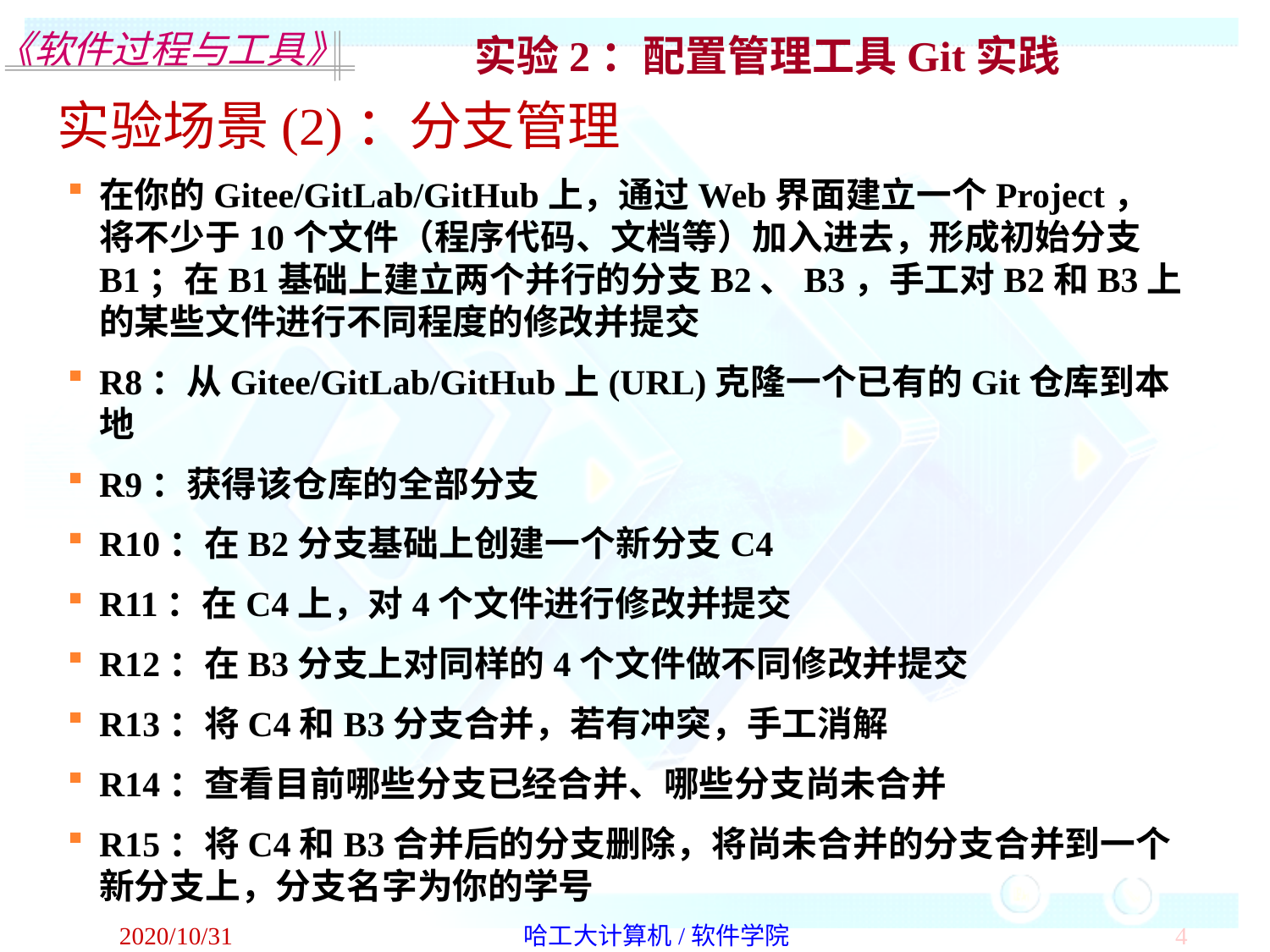

实验2：配置管理工具Git实践
实验场景(2)：分支管理
在你的Gitee/GitLab/GitHub上，通过Web界面建立一个Project，将不少于10个文件（程序代码、文档等）加入进去，形成初始分支B1；在B1基础上建立两个并行的分支B2、B3，手工对B2和B3上的某些文件进行不同程度的修改并提交
R8：从Gitee/GitLab/GitHub上(URL)克隆一个已有的Git仓库到本地
R9：获得该仓库的全部分支
R10：在B2分支基础上创建一个新分支C4
R11：在C4上，对4个文件进行修改并提交
R12：在B3分支上对同样的4个文件做不同修改并提交
R13：将C4和B3分支合并，若有冲突，手工消解
R14：查看目前哪些分支已经合并、哪些分支尚未合并
R15：将C4和B3合并后的分支删除，将尚未合并的分支合并到一个新分支上，分支名字为你的学号